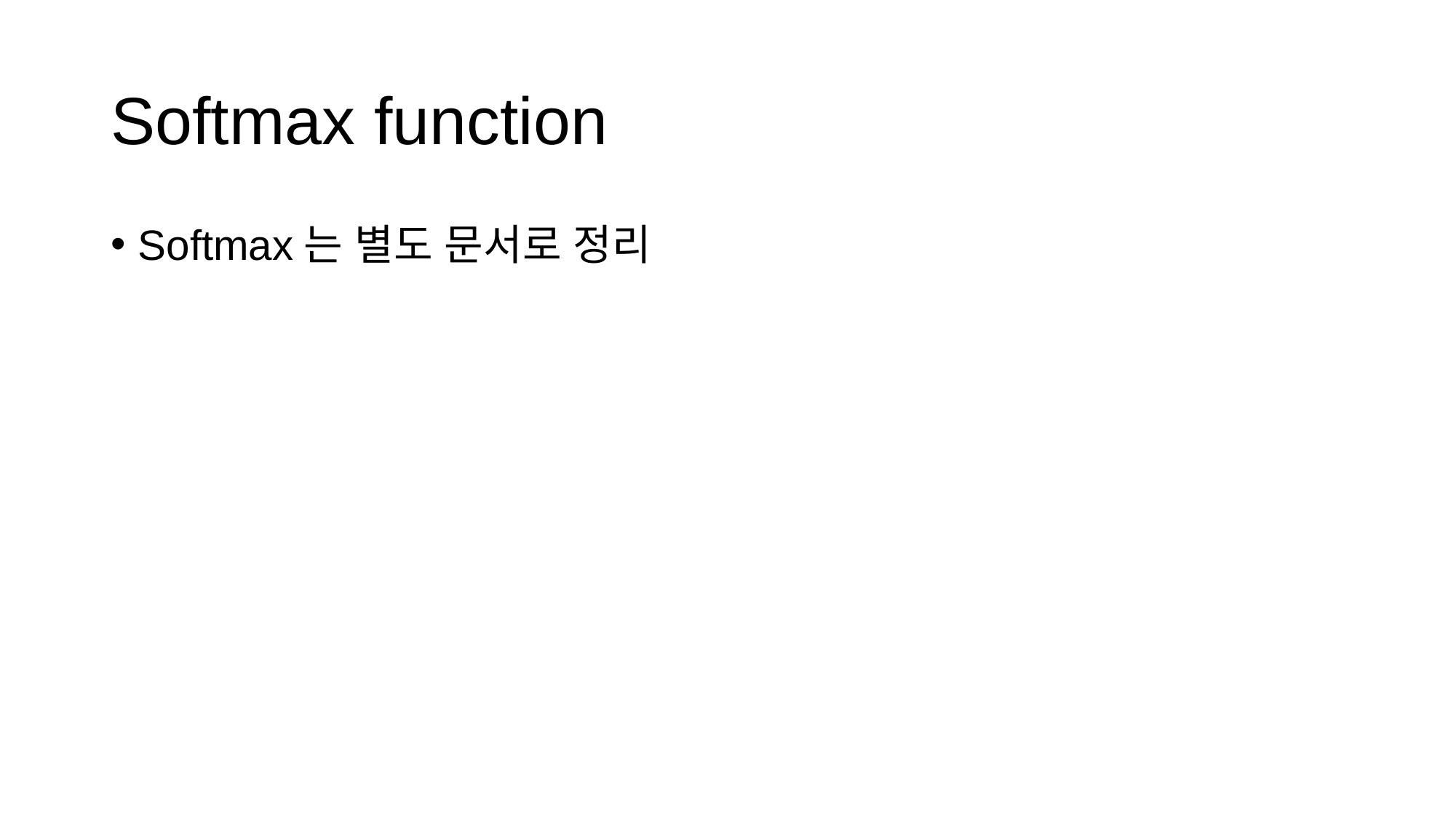

# Softmax function
Softmax는 별도 문서로 정리